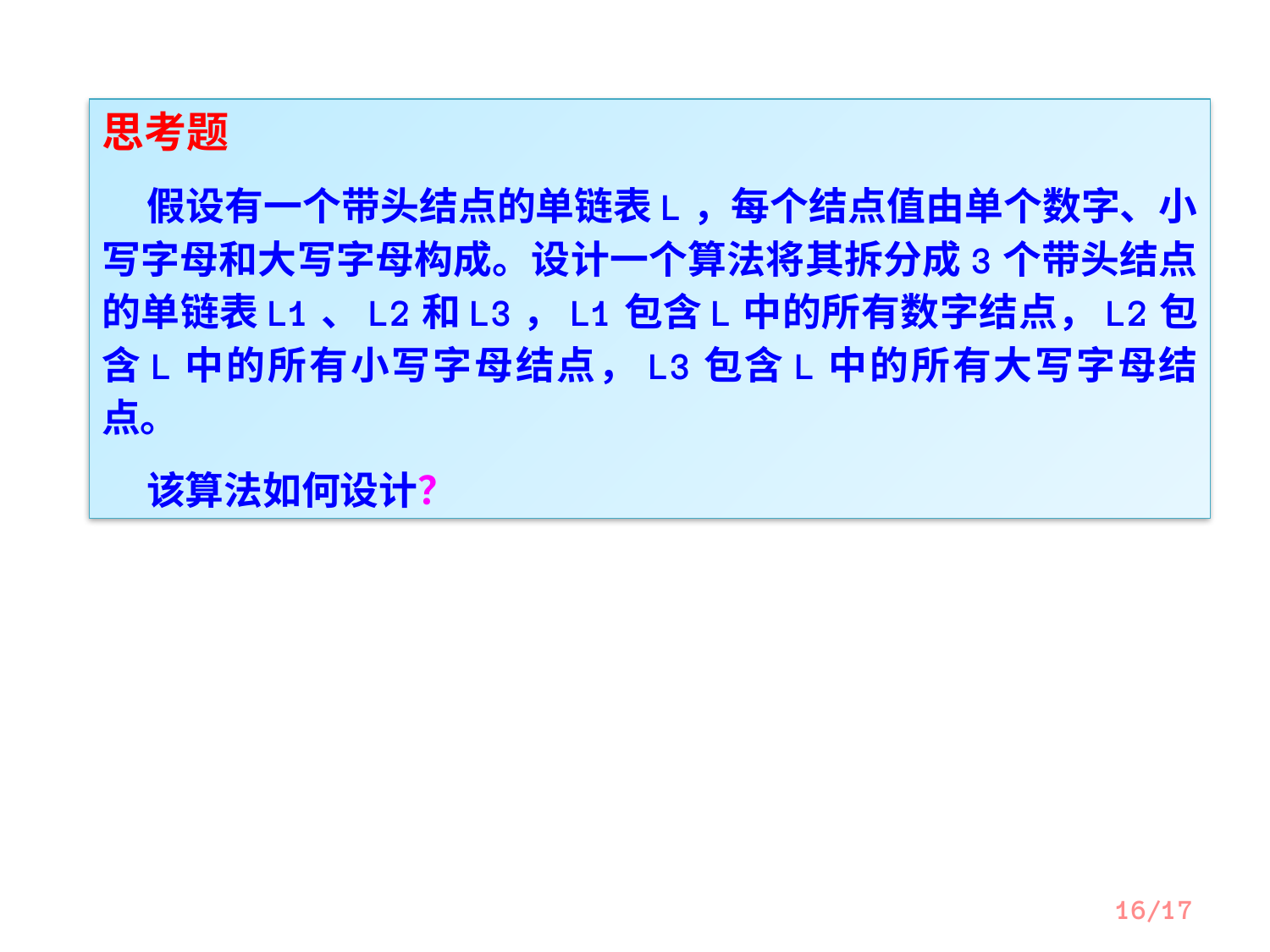

思考题
    假设有一个带头结点的单链表L，每个结点值由单个数字、小写字母和大写字母构成。设计一个算法将其拆分成3个带头结点的单链表L1、L2和L3，L1包含L中的所有数字结点，L2包含L中的所有小写字母结点，L3包含L中的所有大写字母结点。
    该算法如何设计？
16/17